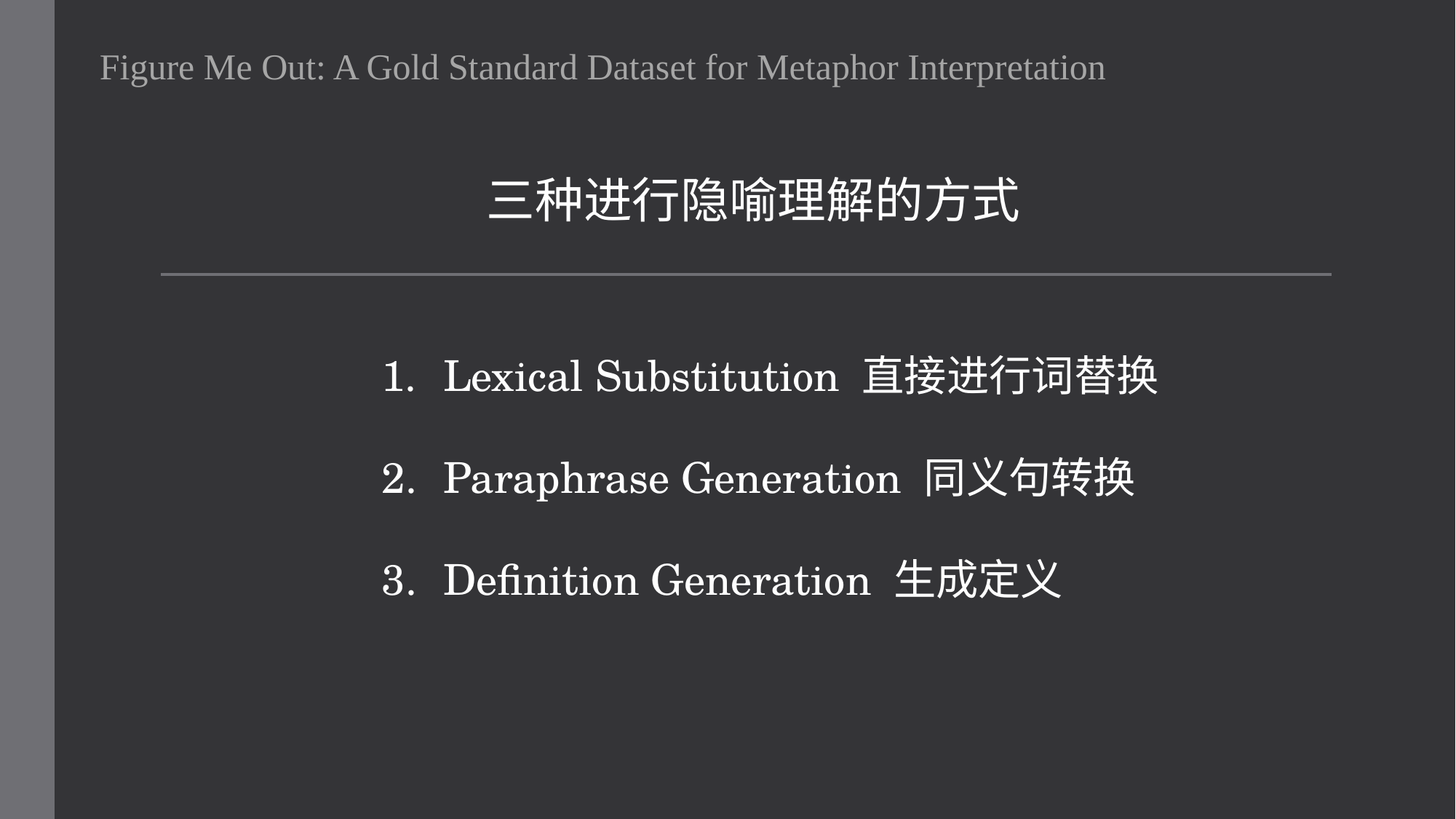

Figure Me Out: A Gold Standard Dataset for Metaphor Interpretation
三种进行隐喻理解的方式
Lexical Substitution 直接进行词替换

Paraphrase Generation 同义句转换

Definition Generation 生成定义